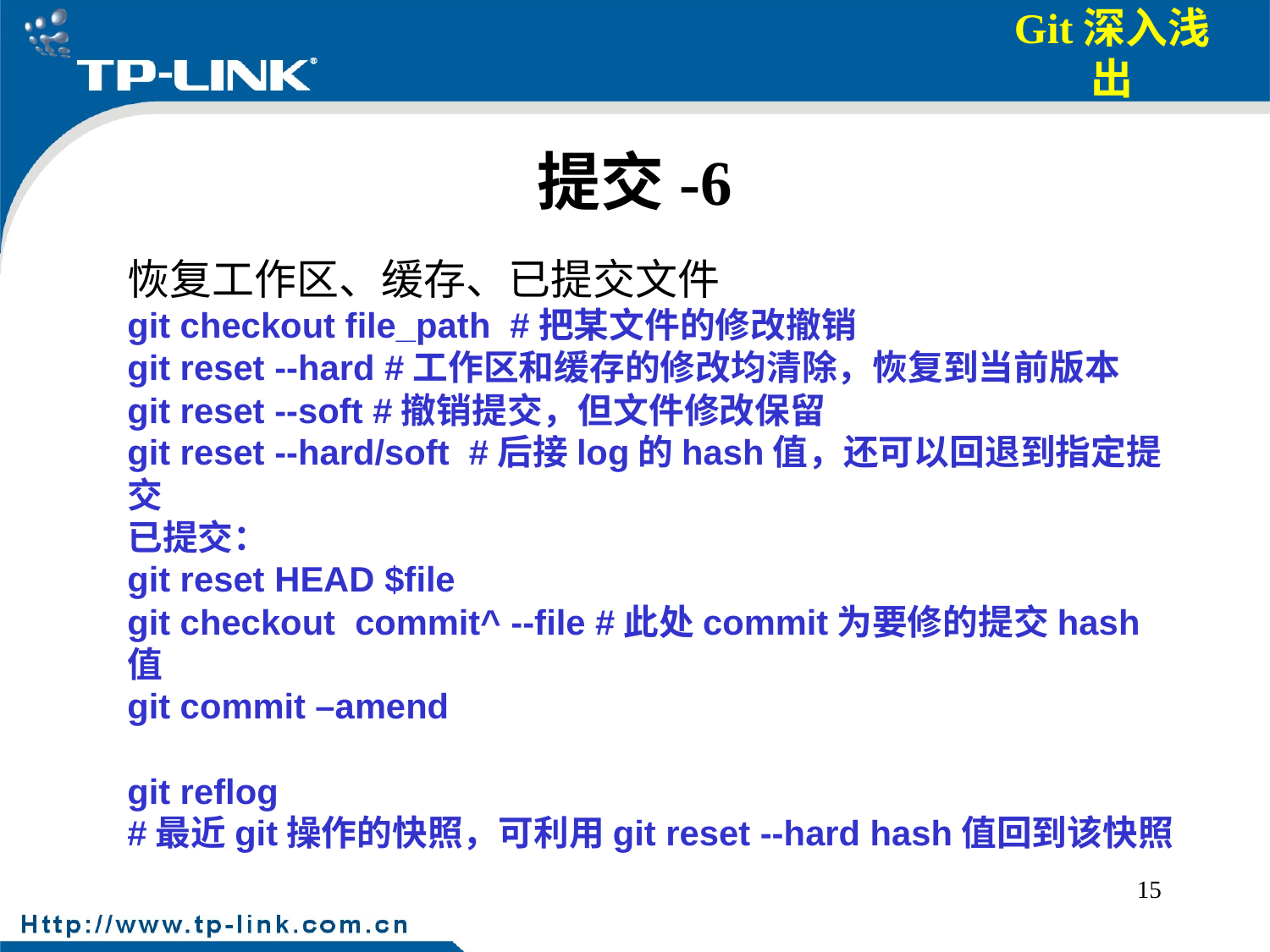

# 提交-6
恢复工作区、缓存、已提交文件
git checkout file_path  #把某文件的修改撤销
git reset --hard #工作区和缓存的修改均清除，恢复到当前版本
git reset --soft #撤销提交，但文件修改保留
git reset --hard/soft  #后接log的hash值，还可以回退到指定提交
已提交：
git reset HEAD $file
git checkout  commit^ --file #此处commit为要修的提交hash值
git commit –amend

git reflog
#最近git操作的快照，可利用git reset --hard hash值回到该快照
15